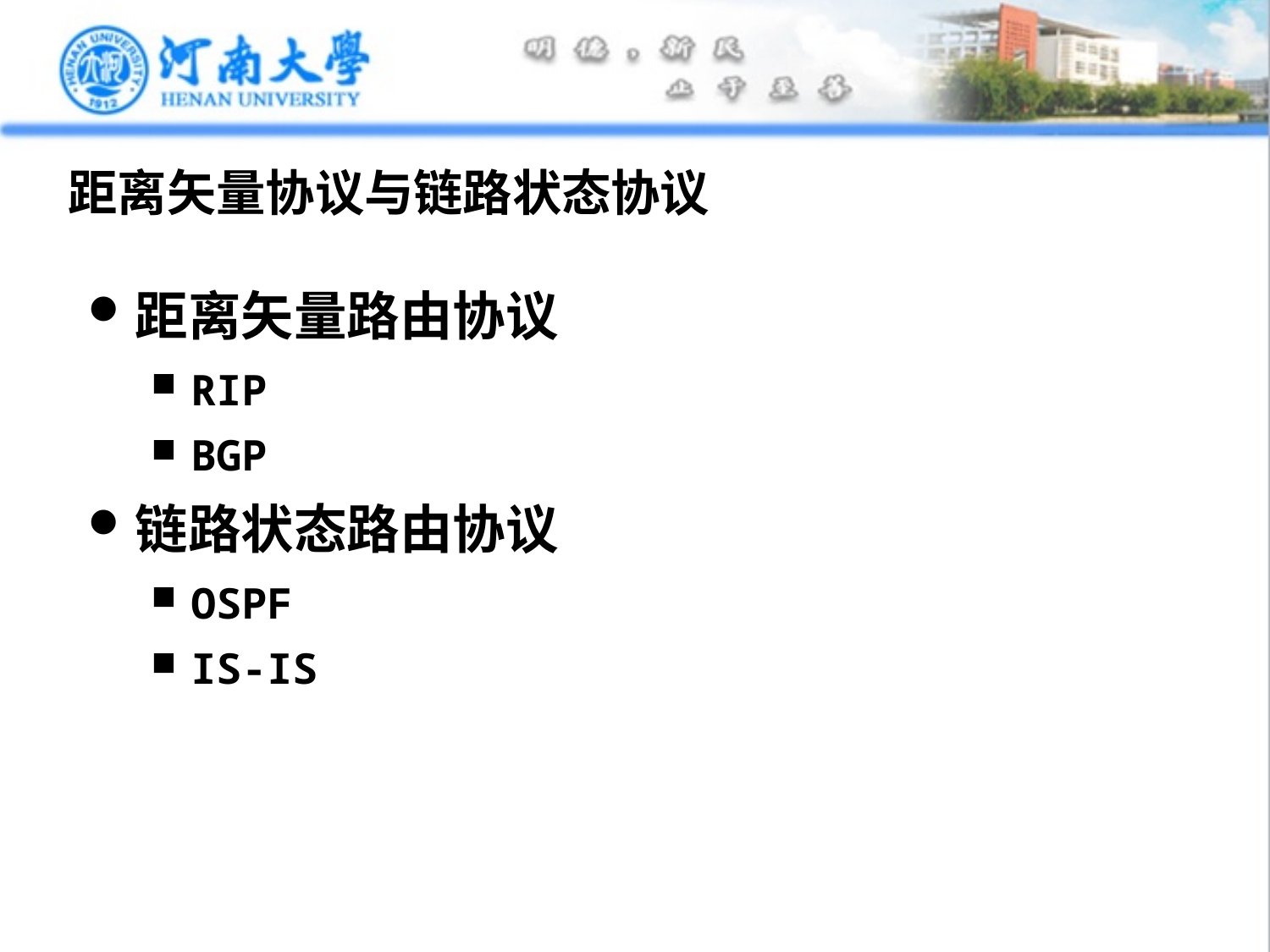

# 距离矢量协议与链路状态协议
距离矢量路由协议
RIP
BGP
链路状态路由协议
OSPF
IS-IS